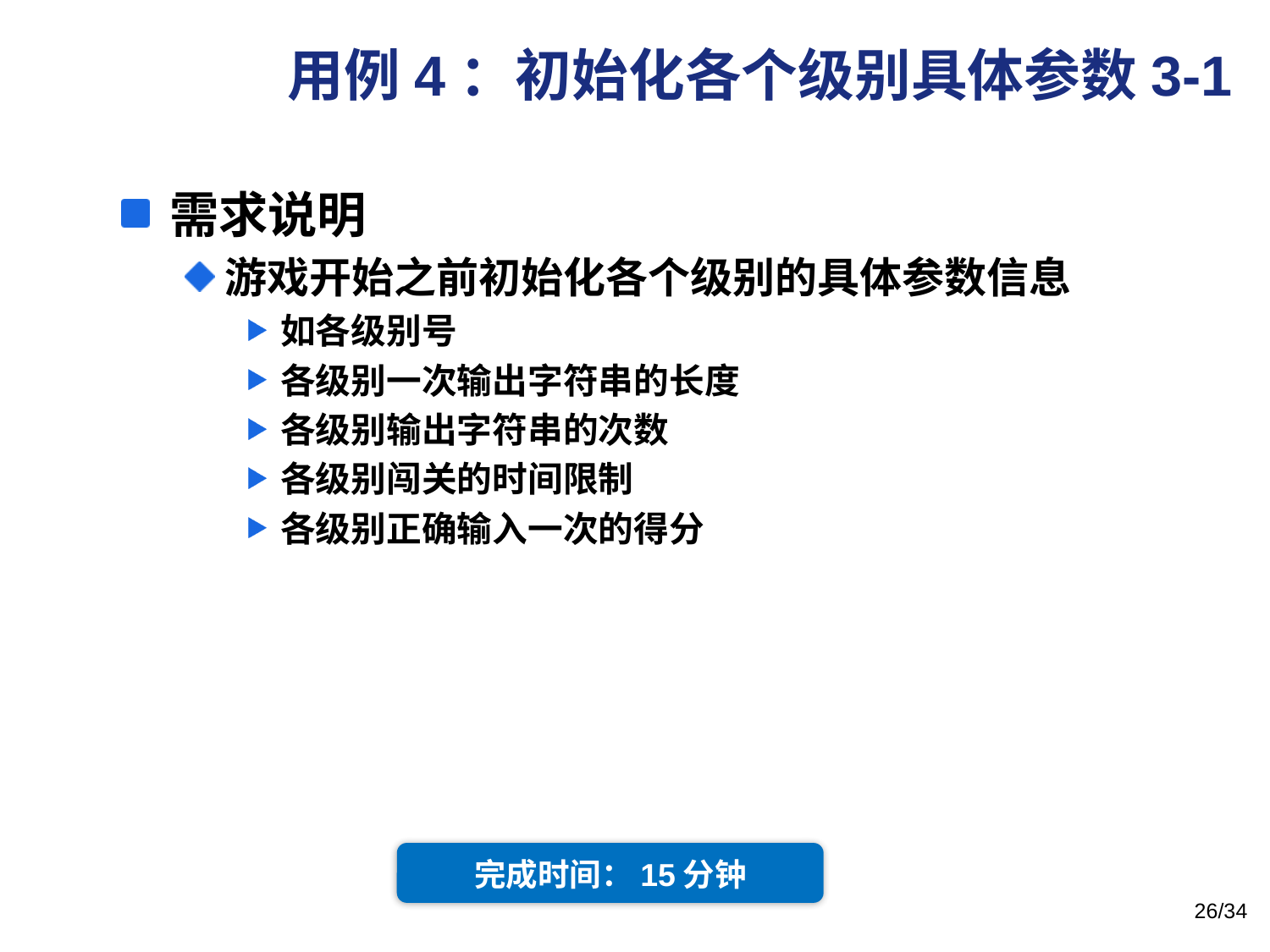

# 用例4：初始化各个级别具体参数3-1
需求说明
游戏开始之前初始化各个级别的具体参数信息
如各级别号
各级别一次输出字符串的长度
各级别输出字符串的次数
各级别闯关的时间限制
各级别正确输入一次的得分

完成时间：15分钟
26/34